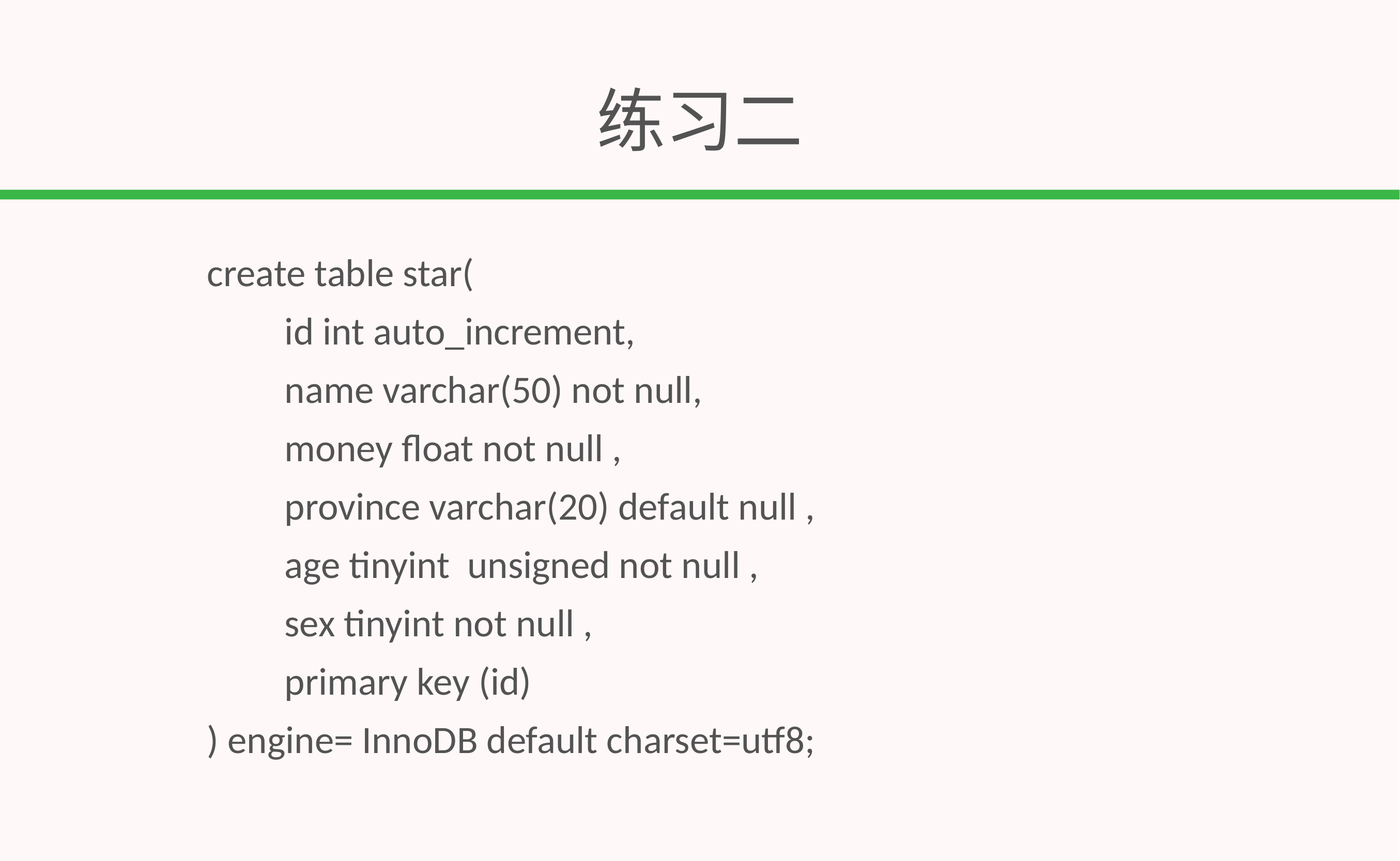

# 练习二
	create table star(
		id int auto_increment,
		name varchar(50) not null,
		money float not null ,
		province varchar(20) default null ,
		age tinyint  unsigned not null ,
		sex tinyint not null ,
		primary key (id)
	) engine= InnoDB default charset=utf8;